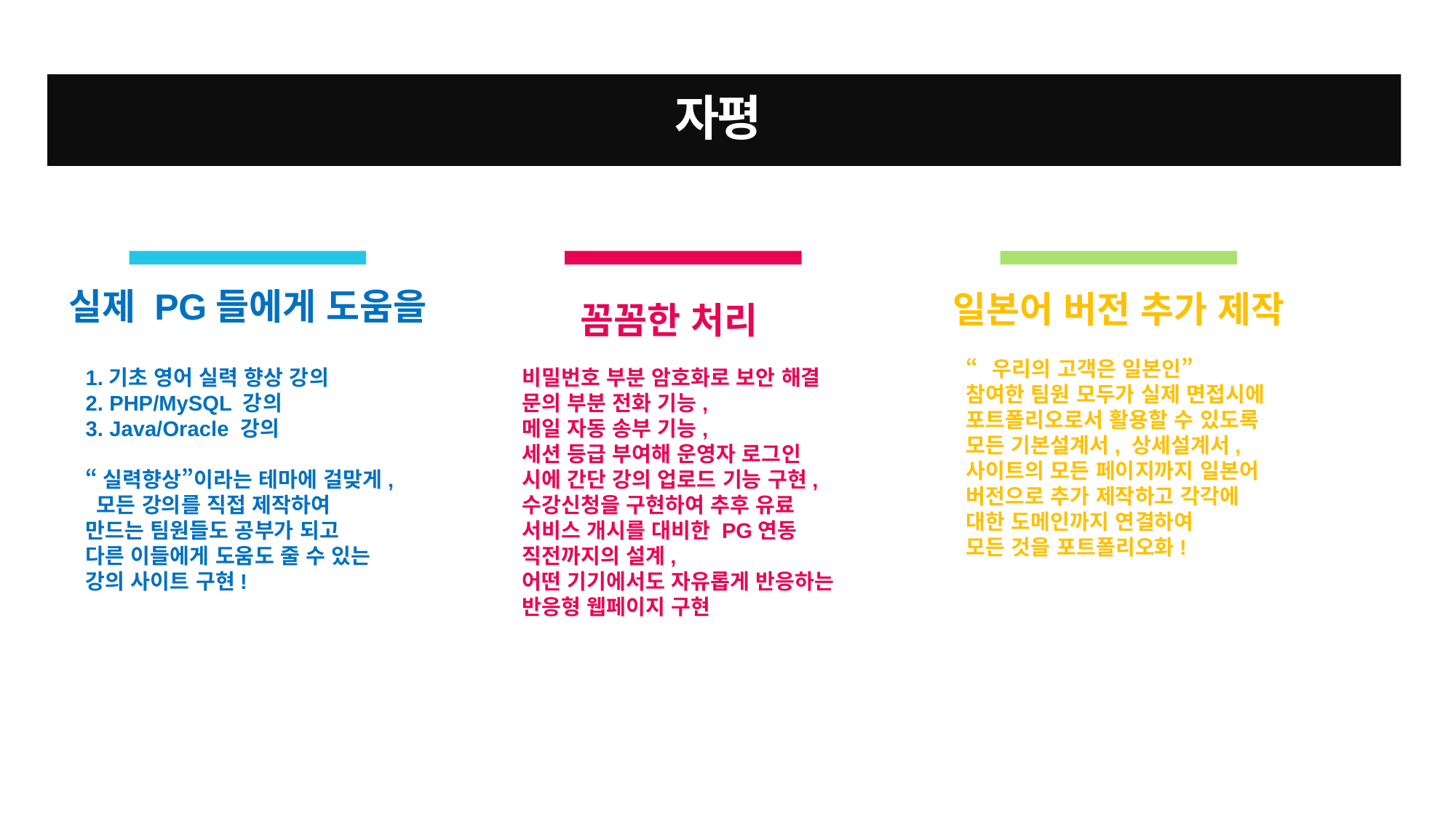

자평

실제 PG들에게 도움을
꼼꼼한 처리

일본어 버전 추가 제작
“우리의 고객은 일본인”
참여한 팀원 모두가 실제 면접시에  포트폴리오로서 활용할 수 있도록 모든 기본설계서, 상세설계서, 사이트의 모든 페이지까지 일본어 버전으로 추가 제작하고 각각에 대한 도메인까지 연결하여
모든 것을 포트폴리오화!
1.기초 영어 실력 향상 강의
2. PHP/MySQL 강의
3. Java/Oracle 강의

“실력향상”이라는 테마에 걸맞게,
 모든 강의를 직접 제작하여
만드는 팀원들도 공부가 되고
다른 이들에게 도움도 줄 수 있는
강의 사이트 구현!

비밀번호 부분 암호화로 보안 해결
문의 부분 전화 기능,
메일 자동 송부 기능,
세션 등급 부여해 운영자 로그인 시에 간단 강의 업로드 기능 구현,
수강신청을 구현하여 추후 유료 서비스 개시를 대비한 PG연동 직전까지의 설계,
어떤 기기에서도 자유롭게 반응하는 반응형 웹페이지 구현